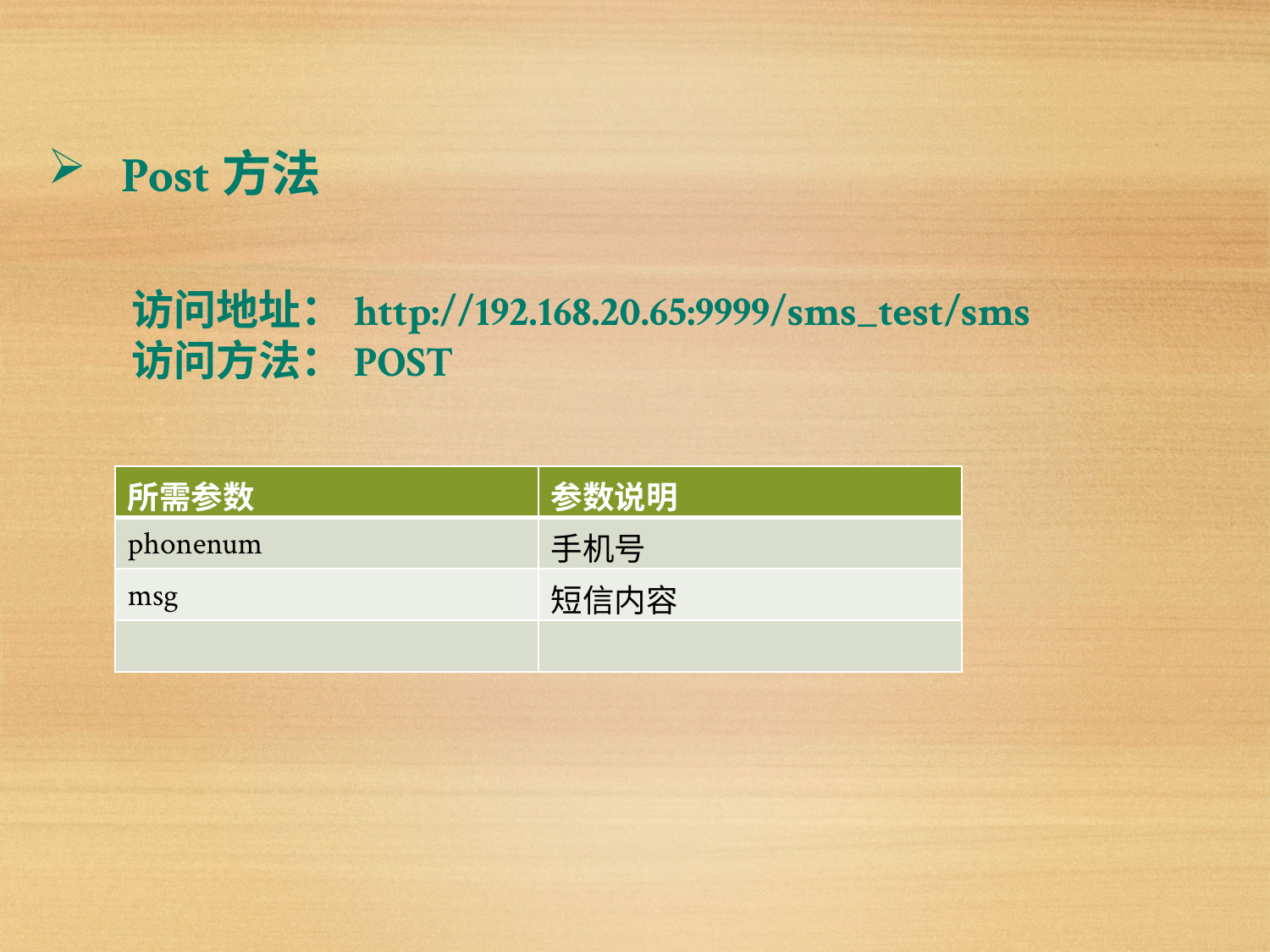

Post方法
访问地址：http://192.168.20.65:9999/sms_test/sms
访问方法：POST
| 所需参数 | 参数说明 |
| --- | --- |
| phonenum | 手机号 |
| msg | 短信内容 |
|  |  |